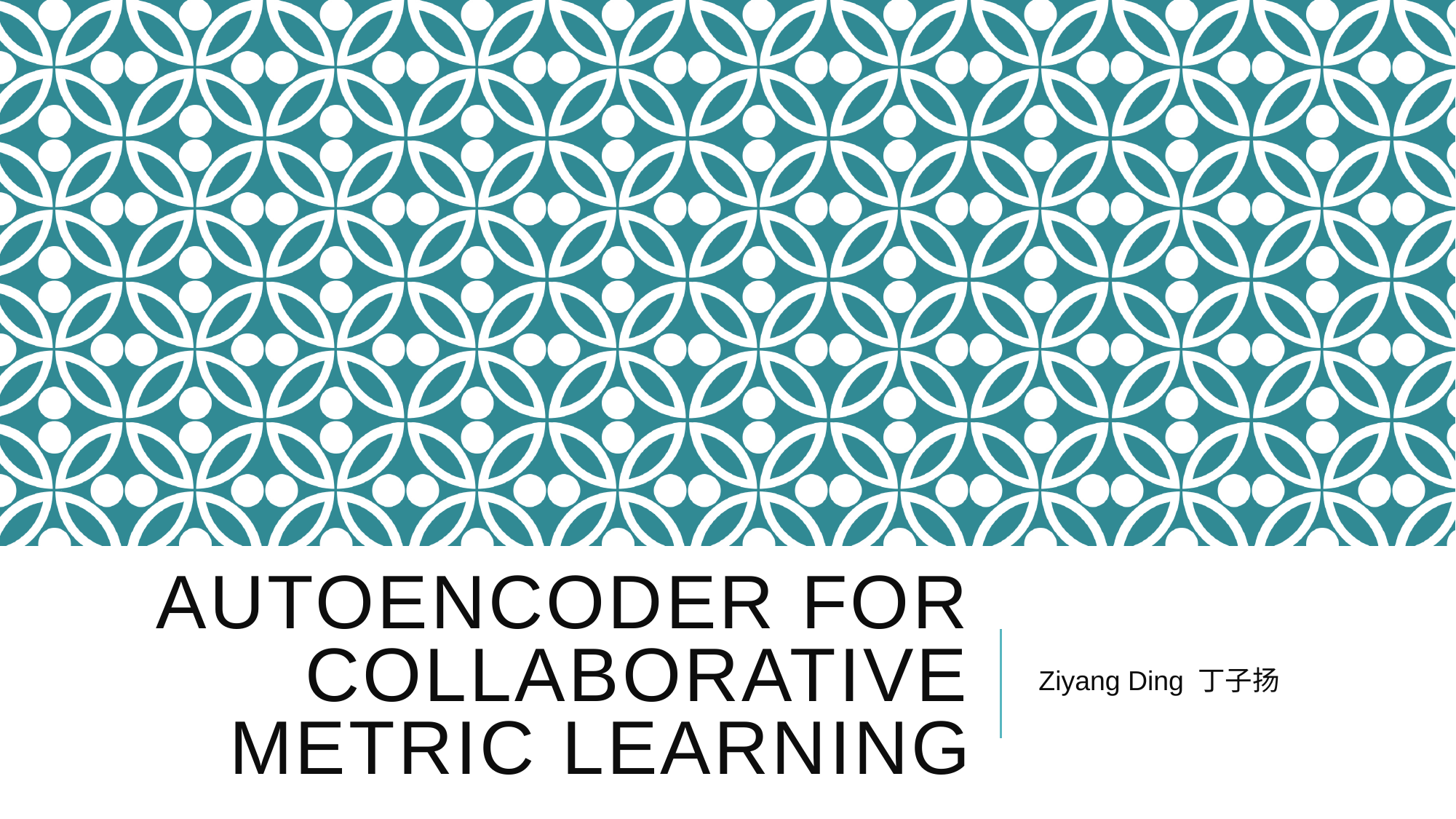

# Autoencoder for collaborative metric learning
Ziyang Ding 丁子扬